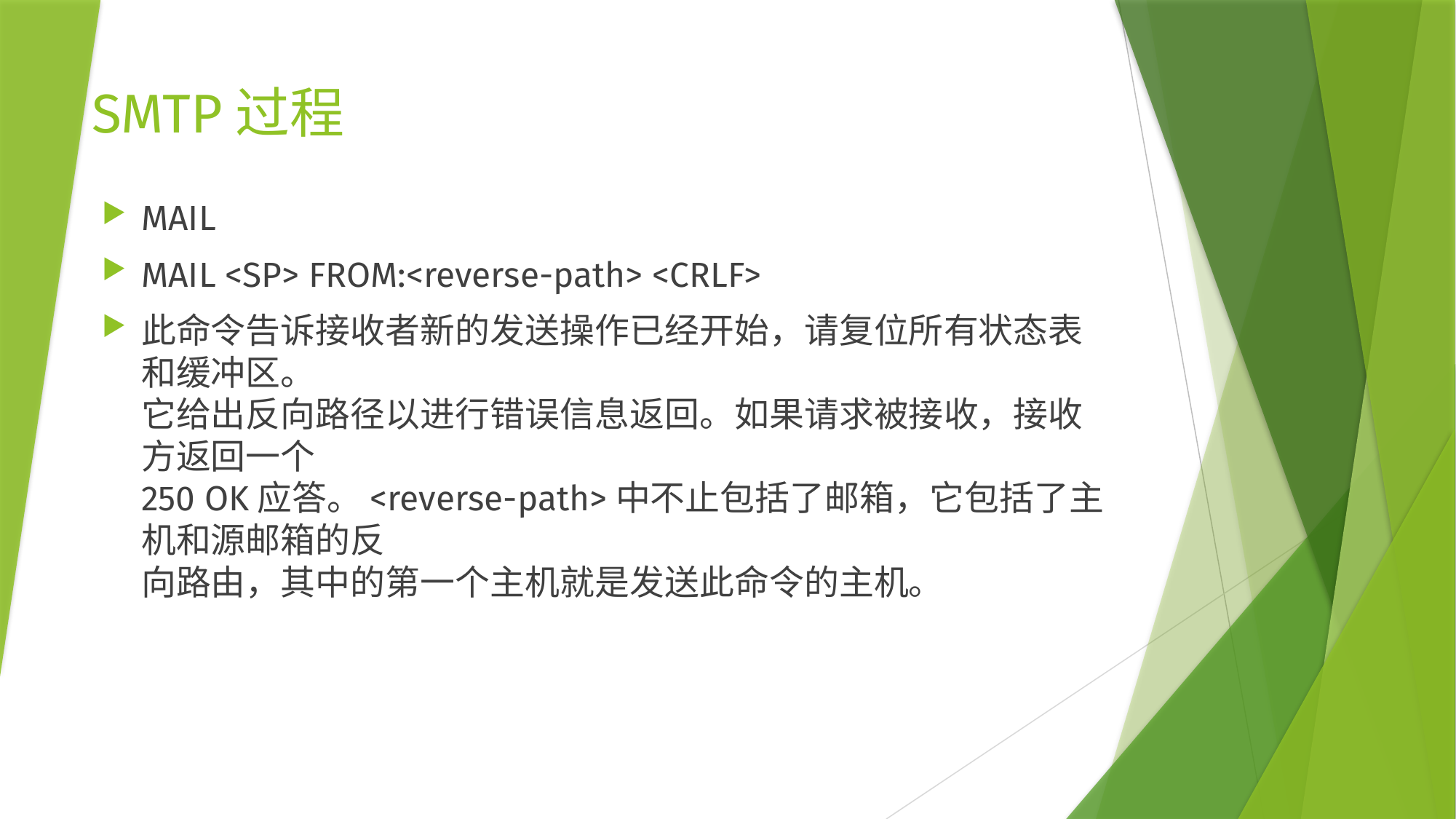

SMTP过程
MAIL
MAIL <SP> FROM:<reverse-path> <CRLF>
此命令告诉接收者新的发送操作已经开始，请复位所有状态表和缓冲区。
它给出反向路径以进行错误信息返回。如果请求被接收，接收方返回一个
250 OK应答。<reverse-path>中不止包括了邮箱，它包括了主机和源邮箱的反
向路由，其中的第一个主机就是发送此命令的主机。